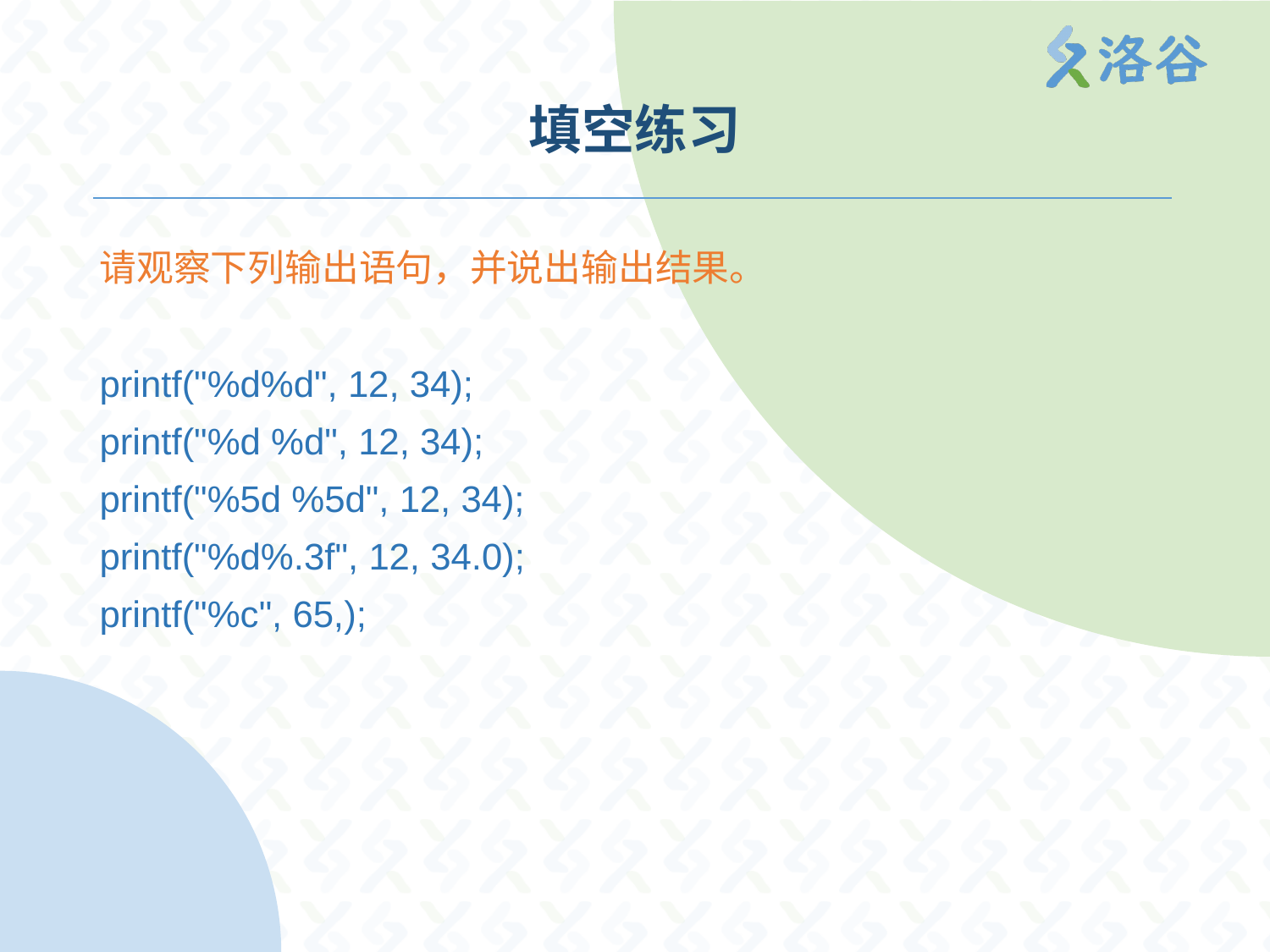

# 填空练习
请观察下列输出语句，并说出输出结果。

printf("%d%d", 12, 34);
printf("%d %d", 12, 34);
printf("%5d %5d", 12, 34);
printf("%d%.3f", 12, 34.0);
printf("%c", 65,);